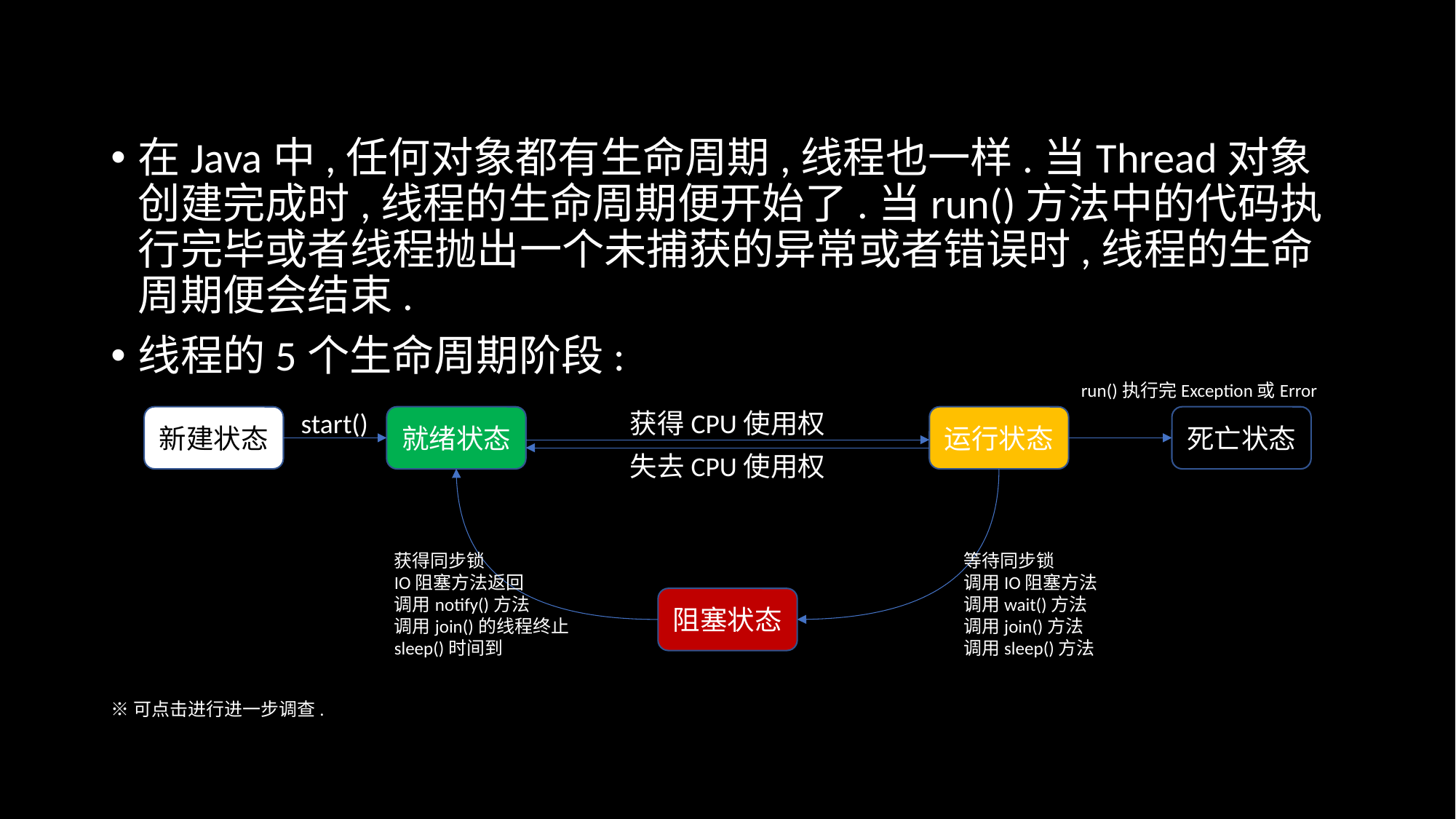

在Java中,任何对象都有生命周期,线程也一样.当Thread对象创建完成时,线程的生命周期便开始了.当run()方法中的代码执行完毕或者线程抛出一个未捕获的异常或者错误时,线程的生命周期便会结束.
线程的5个生命周期阶段:

※可点击进行进一步调查.
run()执行完Exception或Error
start()
获得CPU使用权
新建状态
就绪状态
运行状态
死亡状态
失去CPU使用权
获得同步锁
IO阻塞方法返回
调用notify()方法
调用join()的线程终止
sleep()时间到
等待同步锁
调用IO阻塞方法
调用wait()方法
调用join()方法
调用sleep()方法
阻塞状态